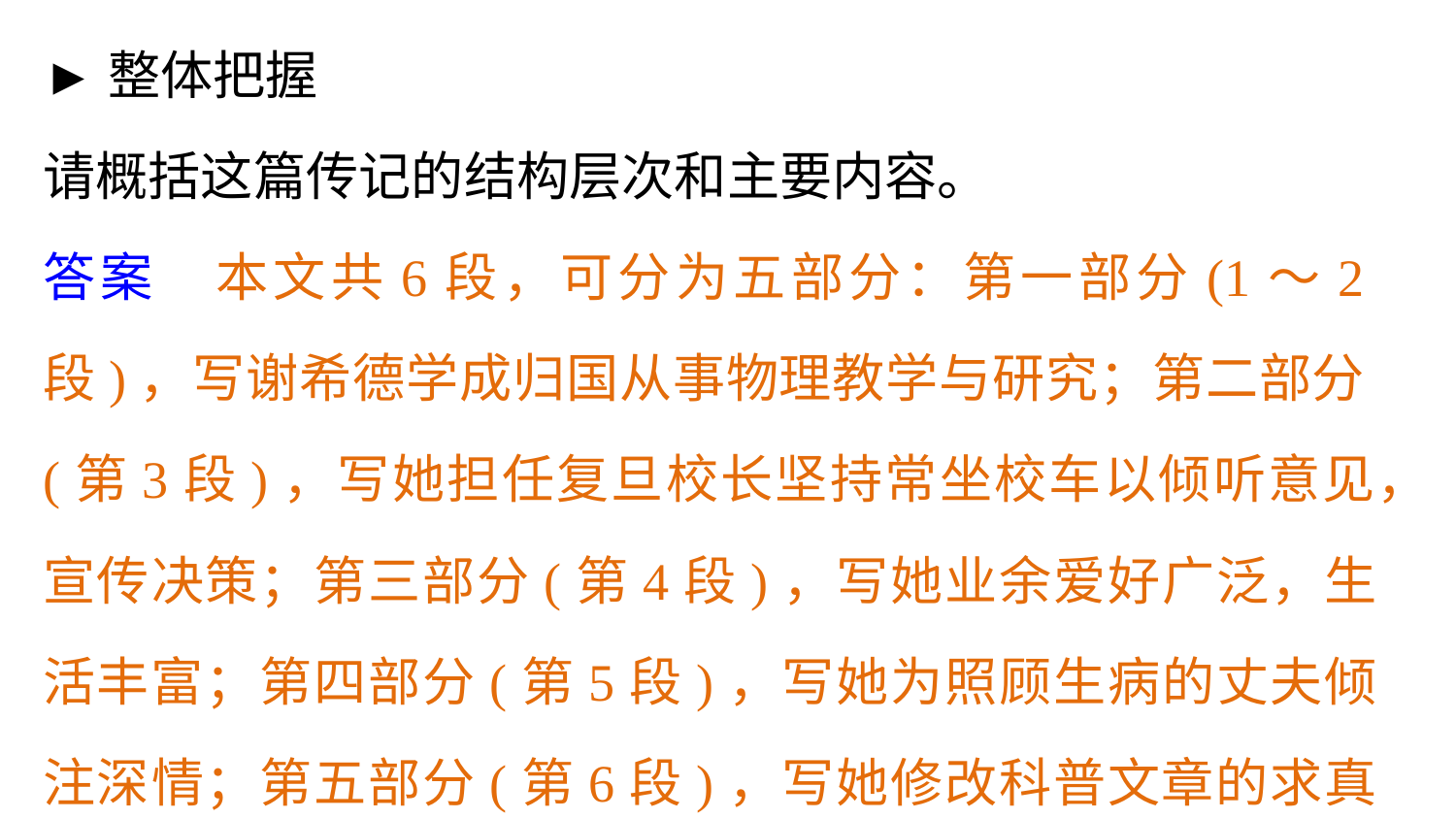

►整体把握
请概括这篇传记的结构层次和主要内容。
答案　本文共6段，可分为五部分：第一部分(1～2段)，写谢希德学成归国从事物理教学与研究；第二部分(第3段)，写她担任复旦校长坚持常坐校车以倾听意见，宣传决策；第三部分(第4段)，写她业余爱好广泛，生活丰富；第四部分(第5段)，写她为照顾生病的丈夫倾注深情；第五部分(第6段)，写她修改科普文章的求真精神。